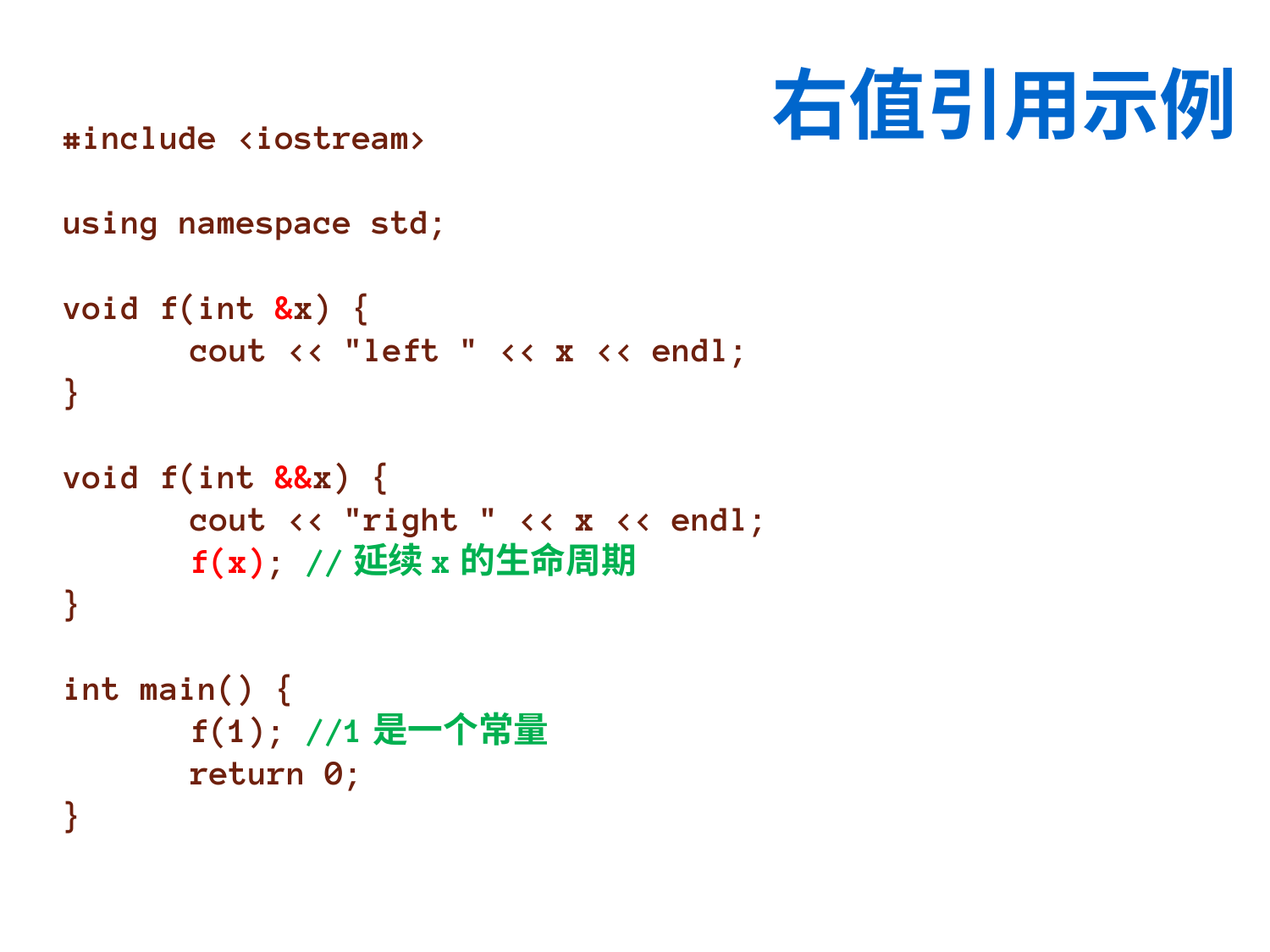

# 右值引用示例
#include <iostream>

using namespace std;

void f(int &x) {
	cout << "left " << x << endl;
}

void f(int &&x) {
	cout << "right " << x << endl;
	f(x); //延续x的生命周期
}

int main() {
	f(1); //1是一个常量
	return 0;
}